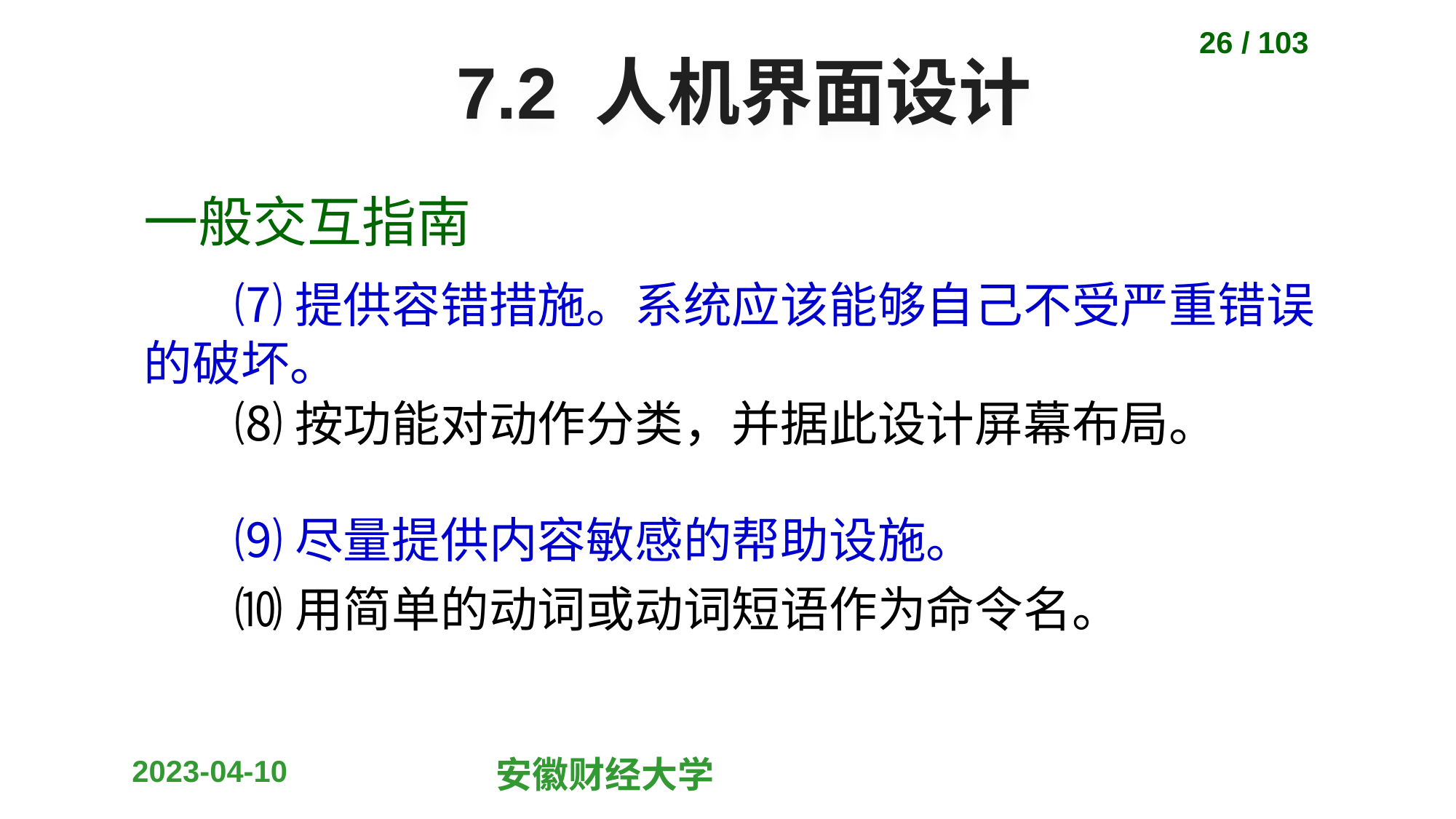

26 / 103
# 7.2 人机界面设计
一般交互指南
⑺提供容错措施。系统应该能够自己不受严重错误的破坏。
⑻按功能对动作分类，并据此设计屏幕布局。
⑼尽量提供内容敏感的帮助设施。
⑽用简单的动词或动词短语作为命令名。
2023-04-10
安徽财经大学